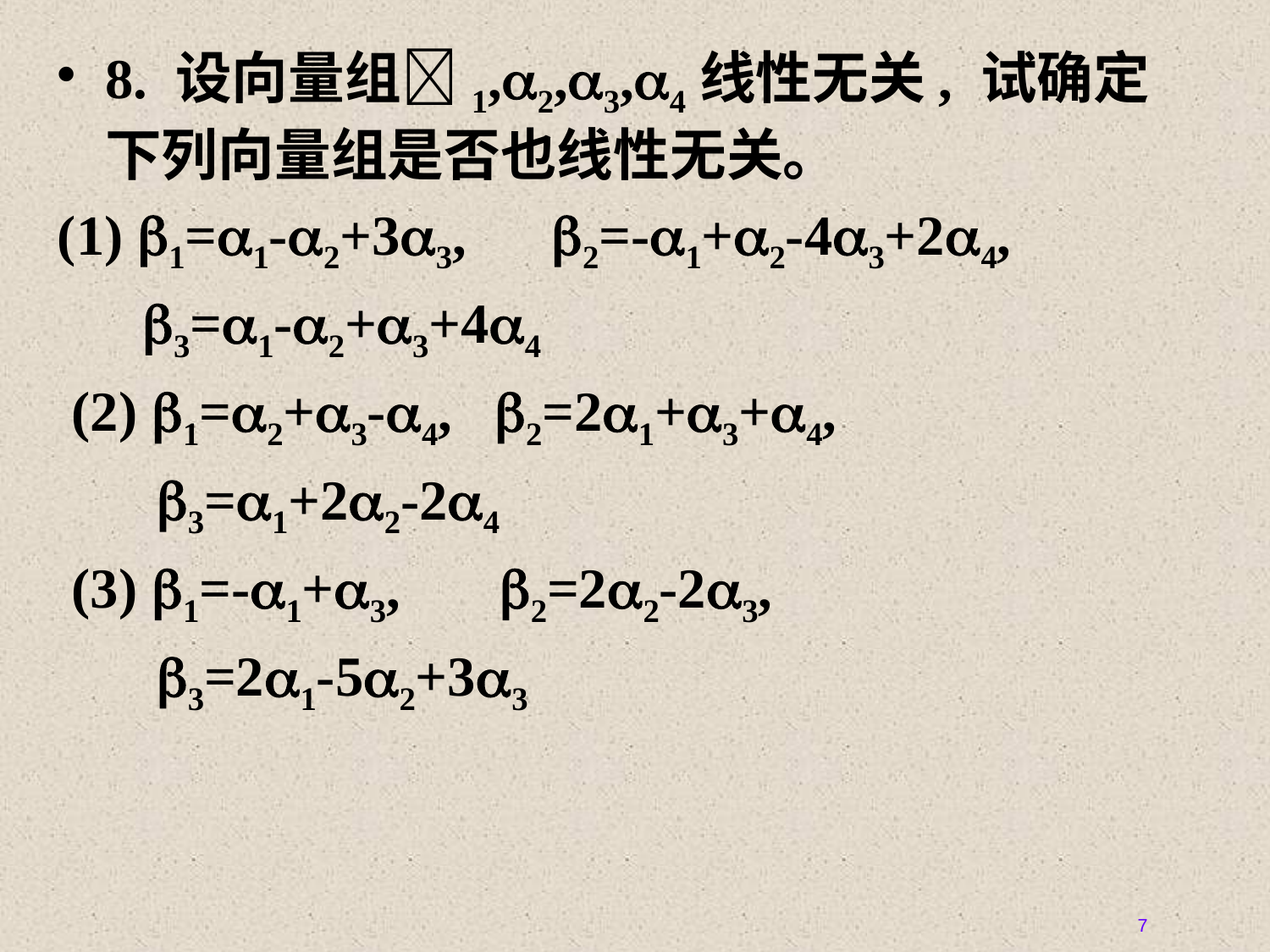

8. 设向量组α1,α2,α3,α4线性无关, 试确定下列向量组是否也线性无关。
(1) β1=α1-α2+3α3,      β2=-α1+α2-4α3+2α4,
      β3=α1-α2+α3+4α4
 (2) β1=α2+α3-α4,   β2=2α1+α3+α4,
       β3=α1+2α2-2α4
 (3) β1=-α1+α3,       β2=2α2-2α3,
       β3=2α1-5α2+3α3